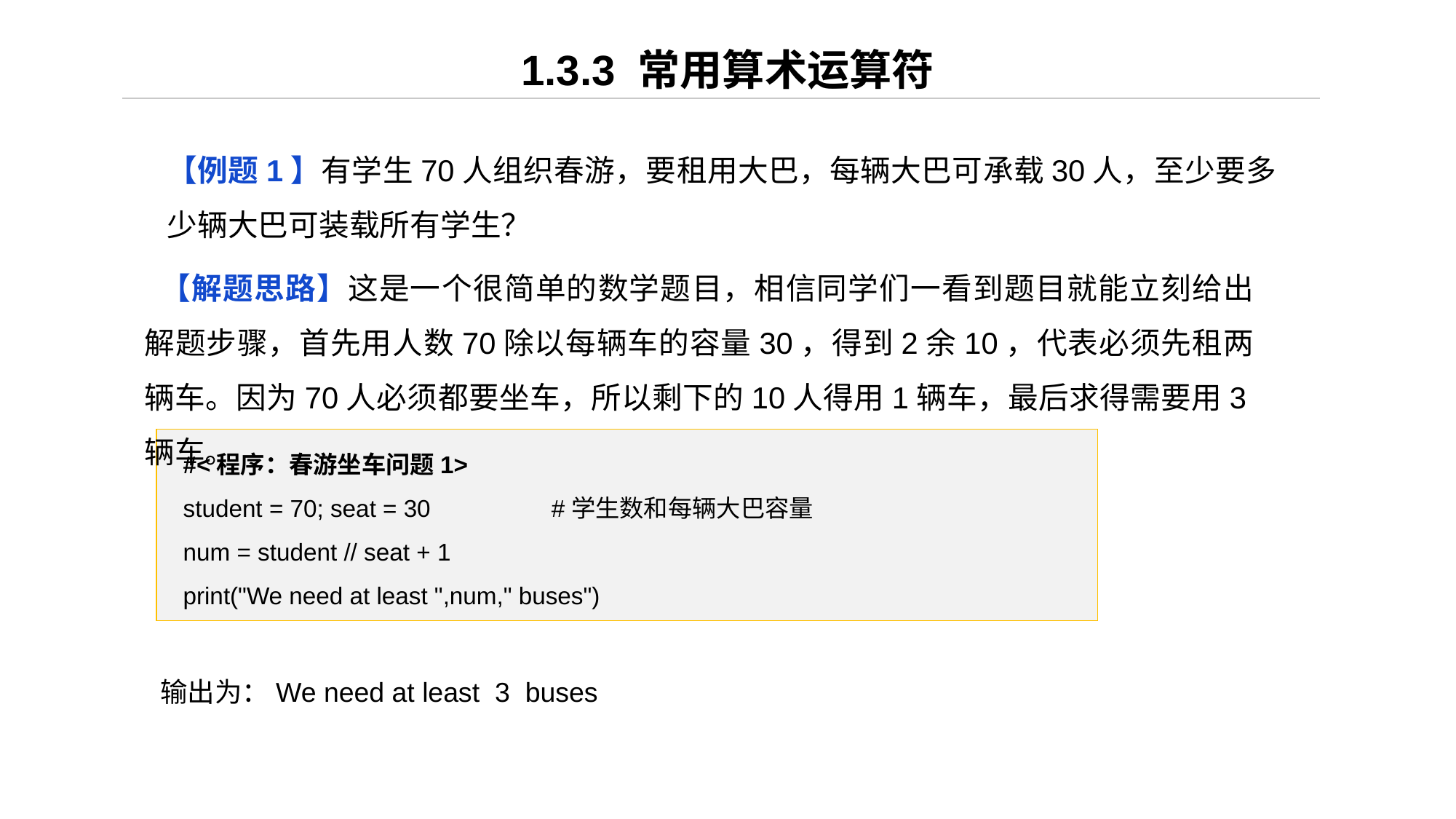

# 1.3.3 常用算术运算符
【例题1】有学生70人组织春游，要租用大巴，每辆大巴可承载30人，至少要多少辆大巴可装载所有学生？
【解题思路】这是一个很简单的数学题目，相信同学们一看到题目就能立刻给出解题步骤，首先用人数70除以每辆车的容量30，得到2余10，代表必须先租两辆车。因为70人必须都要坐车，所以剩下的10人得用1辆车，最后求得需要用3辆车。
#<程序：春游坐车问题1>
student = 70; seat = 30                  #学生数和每辆大巴容量
num = student // seat + 1
print("We need at least ",num," buses")
输出为：We need at least  3  buses